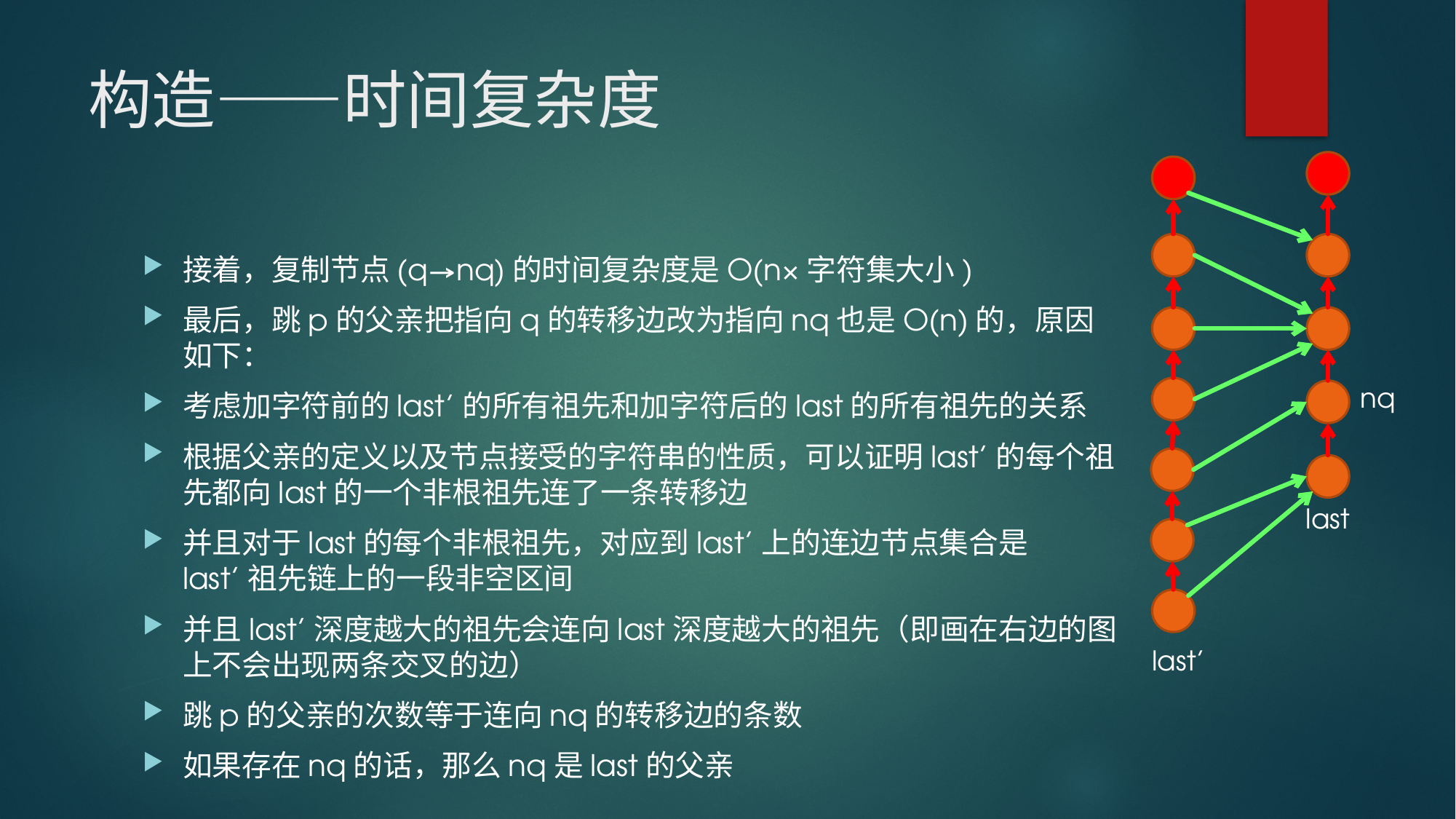

# 构造——时间复杂度

接着，复制节点(q→nq)的时间复杂度是O(n×字符集大小)
最后，跳p的父亲把指向q的转移边改为指向nq也是O(n)的，原因如下：
考虑加字符前的last’的所有祖先和加字符后的last的所有祖先的关系
根据父亲的定义以及节点接受的字符串的性质，可以证明last’的每个祖先都向last的一个非根祖先连了一条转移边
并且对于last的每个非根祖先，对应到last’上的连边节点集合是last’祖先链上的一段非空区间
并且last’深度越大的祖先会连向last深度越大的祖先（即画在右边的图上不会出现两条交叉的边）
跳p的父亲的次数等于连向nq的转移边的条数
如果存在nq的话，那么nq是last的父亲

nq

last

last’